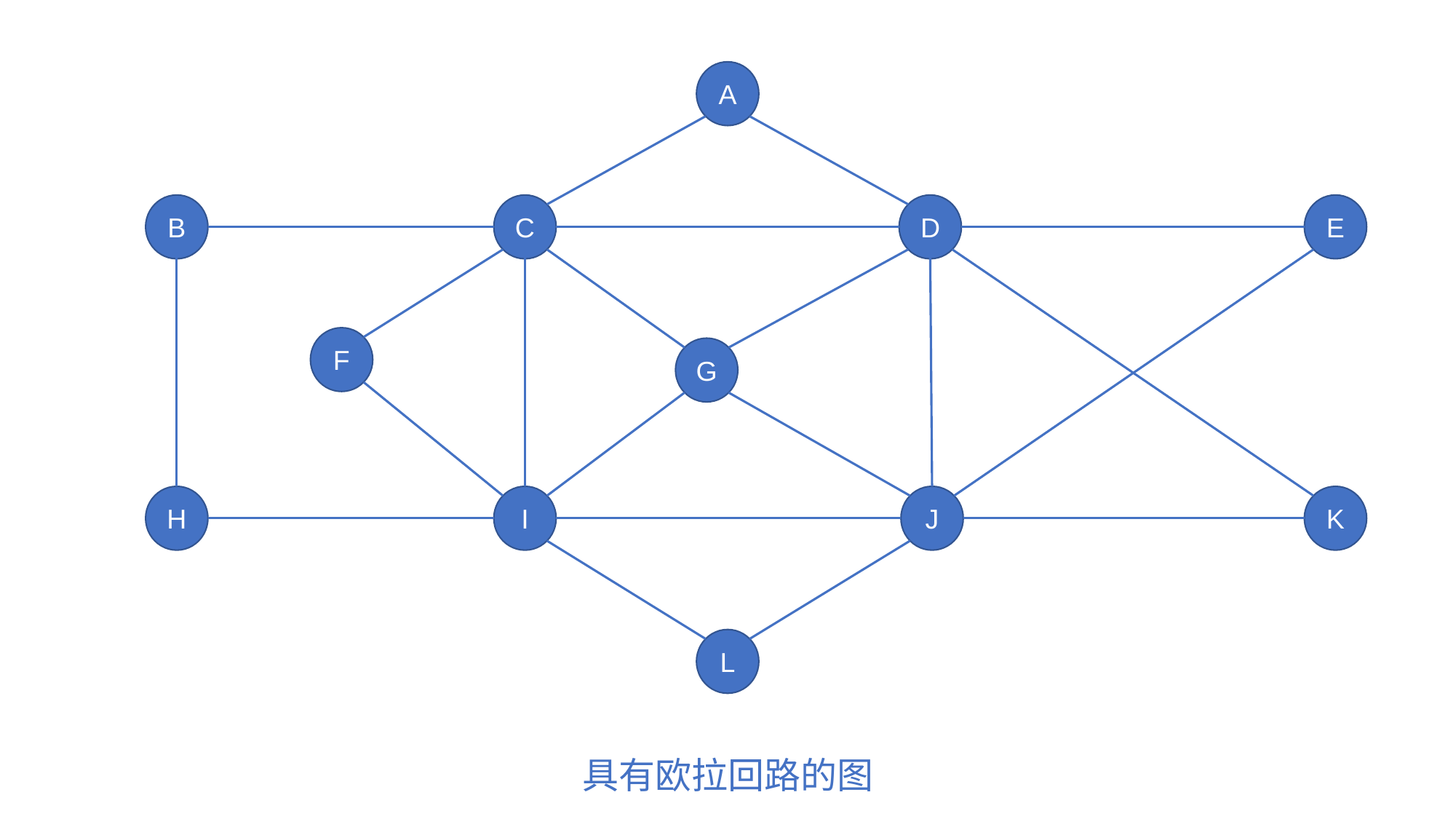

A
B
E
C
D

F
G
J
K
I
H
L
具有欧拉回路的图